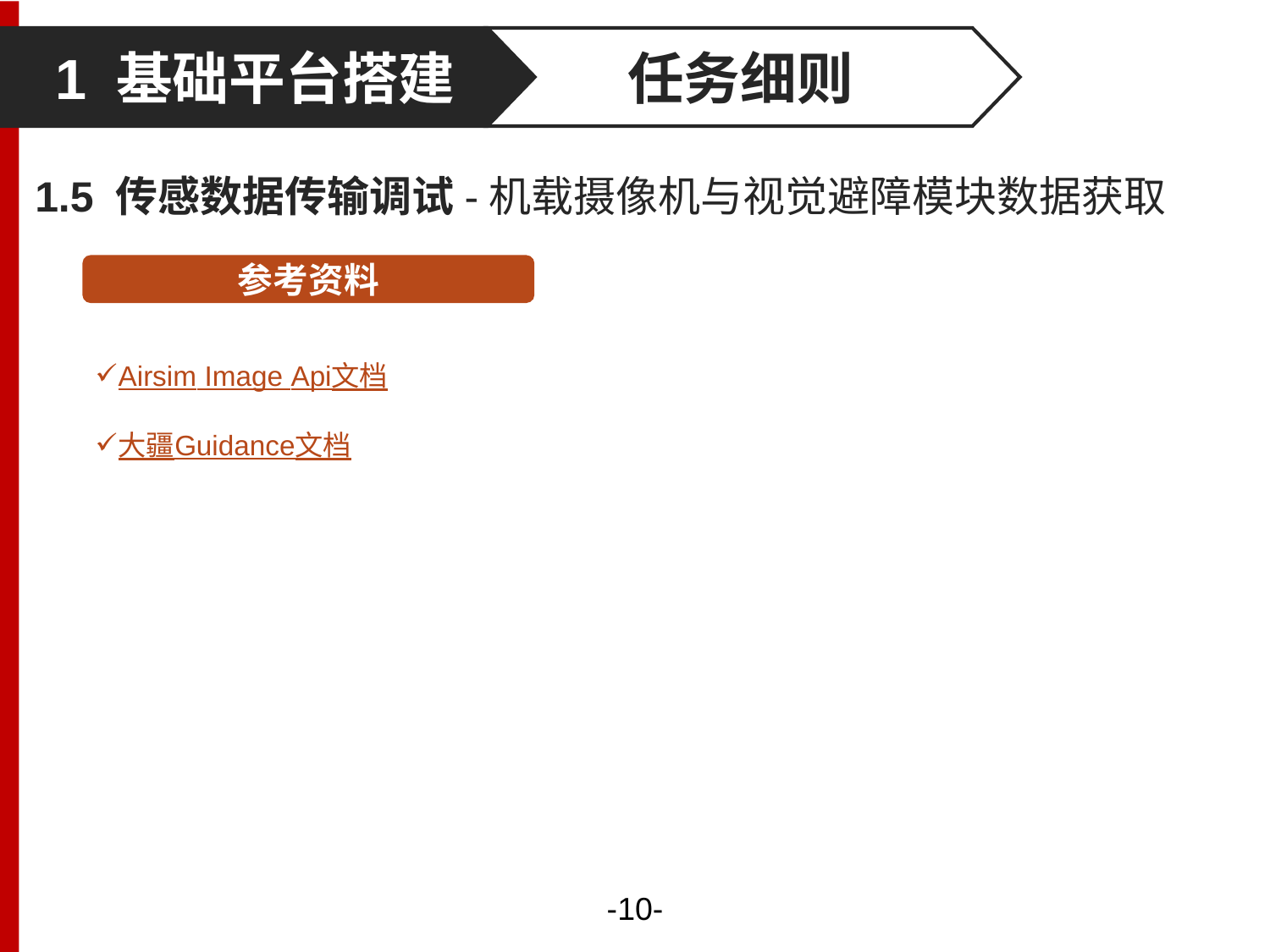

1 基础平台搭建
任务细则
1.5 传感数据传输调试-机载摄像机与视觉避障模块数据获取
参考资料
Airsim Image Api文档
大疆Guidance文档

-10-